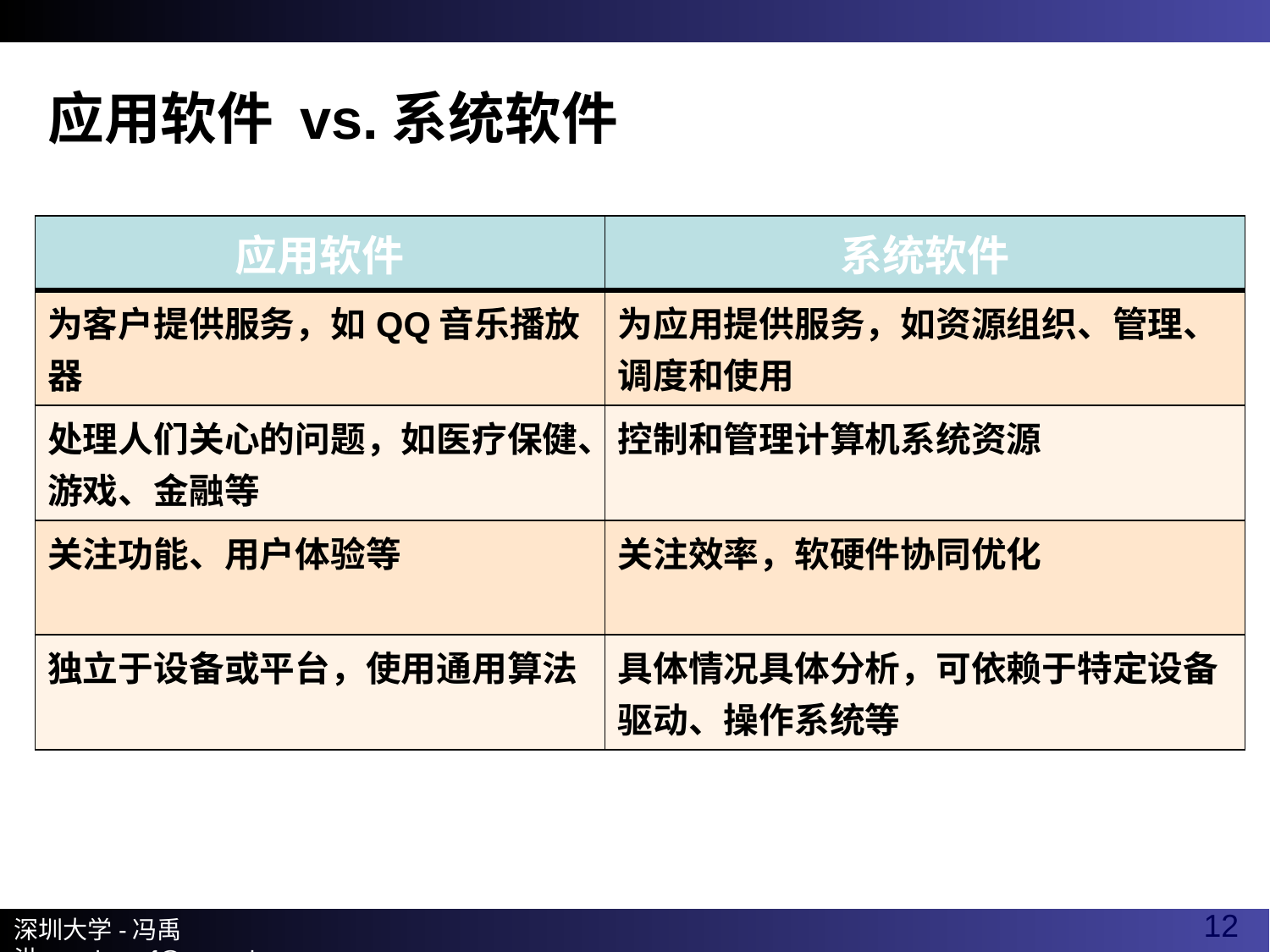

# 应用软件 vs.系统软件
| 应用软件 | 系统软件 |
| --- | --- |
| 为客户提供服务，如QQ音乐播放器 | 为应用提供服务，如资源组织、管理、调度和使用 |
| 处理人们关心的问题，如医疗保健、游戏、金融等 | 控制和管理计算机系统资源 |
| 关注功能、用户体验等 | 关注效率，软硬件协同优化 |
| 独立于设备或平台，使用通用算法 | 具体情况具体分析，可依赖于特定设备驱动、操作系统等 |